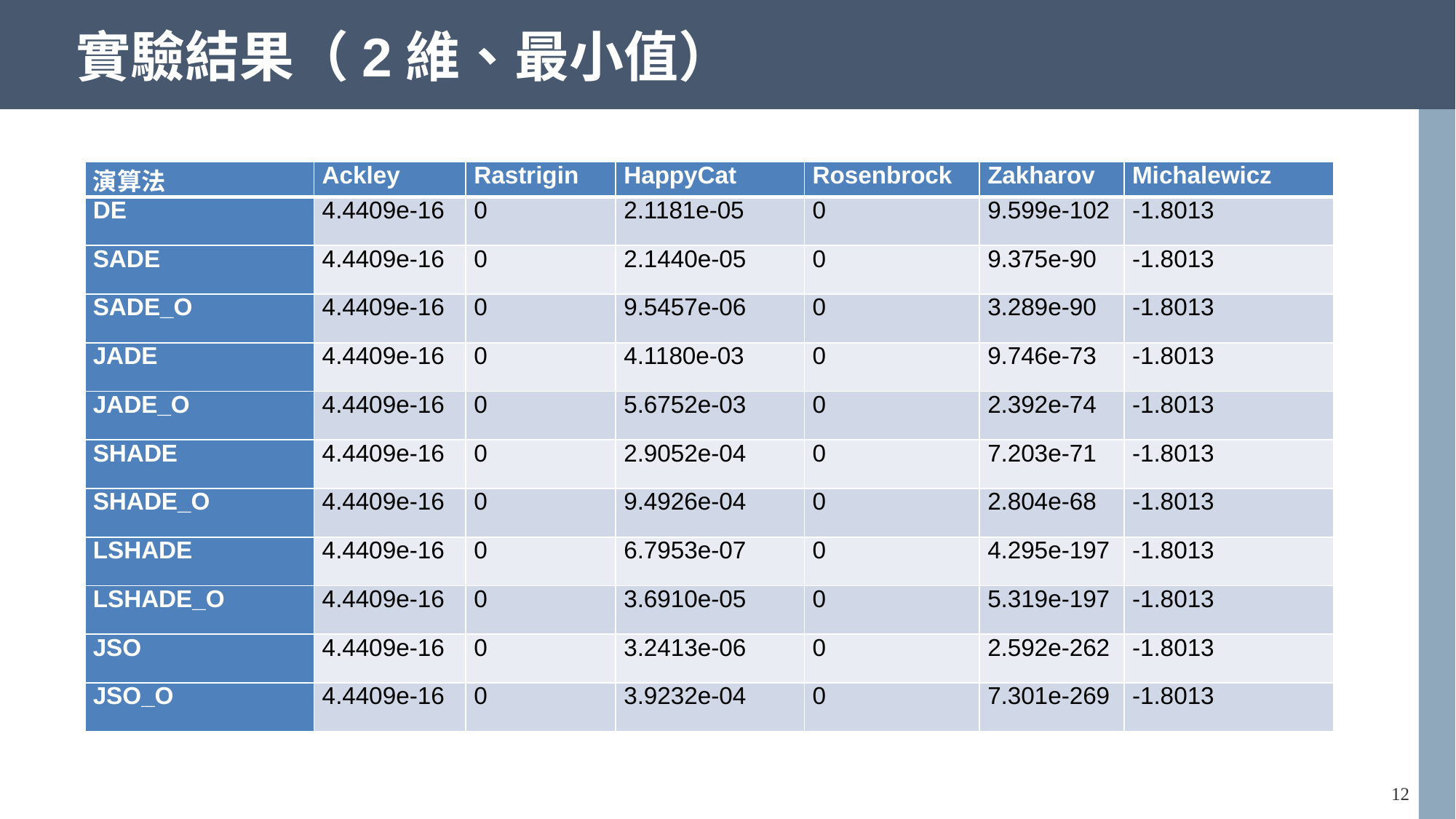

# 實驗結果（2維、最小值）
| 演算法 | Ackley | Rastrigin | HappyCat | Rosenbrock | Zakharov | Michalewicz |
| --- | --- | --- | --- | --- | --- | --- |
| DE | 4.4409e-16 | 0 | 2.1181e-05 | 0 | 9.599e-102 | -1.8013 |
| SADE | 4.4409e-16 | 0 | 2.1440e-05 | 0 | 9.375e-90 | -1.8013 |
| SADE\_O | 4.4409e-16 | 0 | 9.5457e-06 | 0 | 3.289e-90 | -1.8013 |
| JADE | 4.4409e-16 | 0 | 4.1180e-03 | 0 | 9.746e-73 | -1.8013 |
| JADE\_O | 4.4409e-16 | 0 | 5.6752e-03 | 0 | 2.392e-74 | -1.8013 |
| SHADE | 4.4409e-16 | 0 | 2.9052e-04 | 0 | 7.203e-71 | -1.8013 |
| SHADE\_O | 4.4409e-16 | 0 | 9.4926e-04 | 0 | 2.804e-68 | -1.8013 |
| LSHADE | 4.4409e-16 | 0 | 6.7953e-07 | 0 | 4.295e-197 | -1.8013 |
| LSHADE\_O | 4.4409e-16 | 0 | 3.6910e-05 | 0 | 5.319e-197 | -1.8013 |
| JSO | 4.4409e-16 | 0 | 3.2413e-06 | 0 | 2.592e-262 | -1.8013 |
| JSO\_O | 4.4409e-16 | 0 | 3.9232e-04 | 0 | 7.301e-269 | -1.8013 |
12